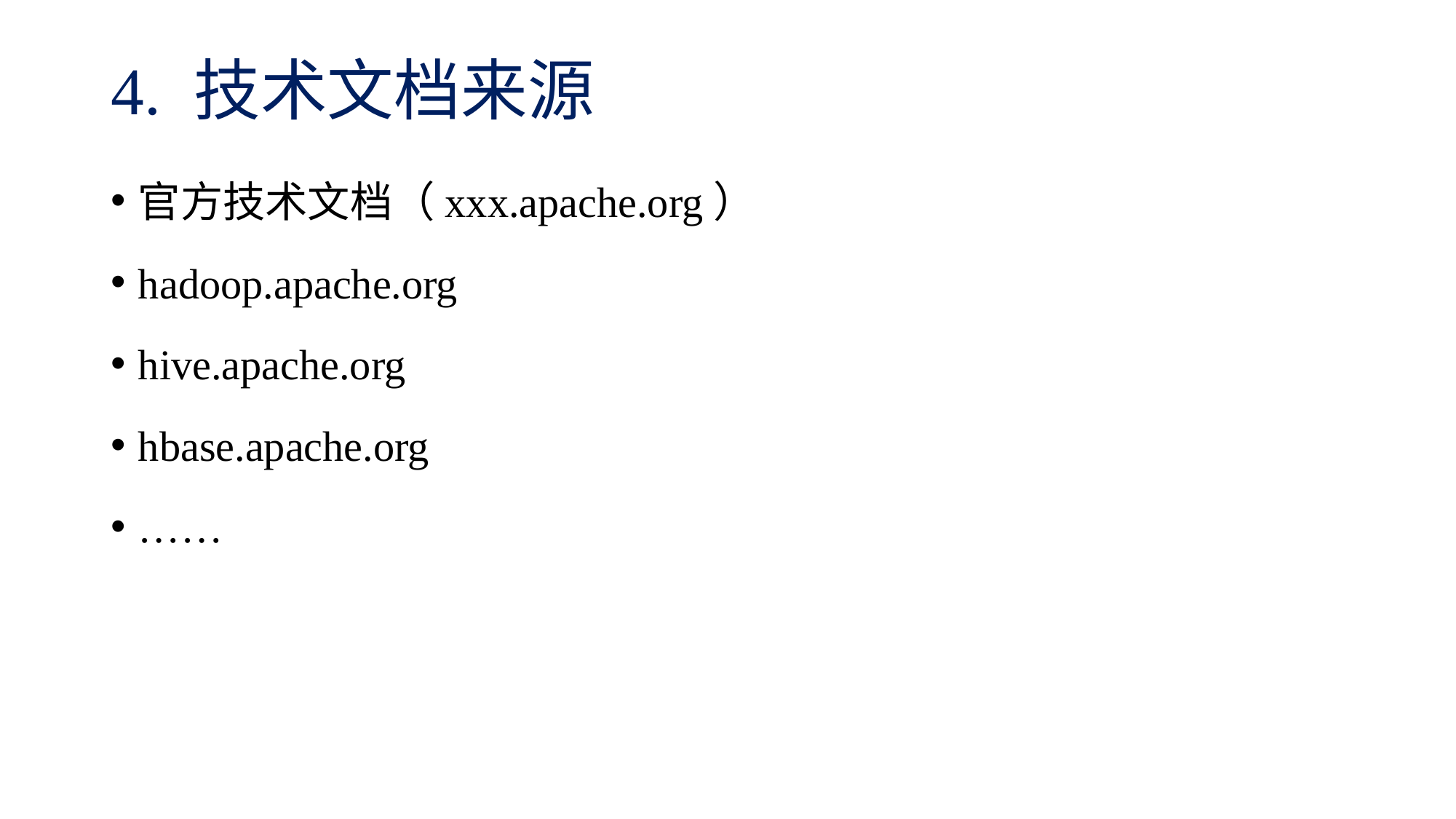

# 4. 技术文档来源
官方技术文档（xxx.apache.org）
hadoop.apache.org
hive.apache.org
hbase.apache.org
……